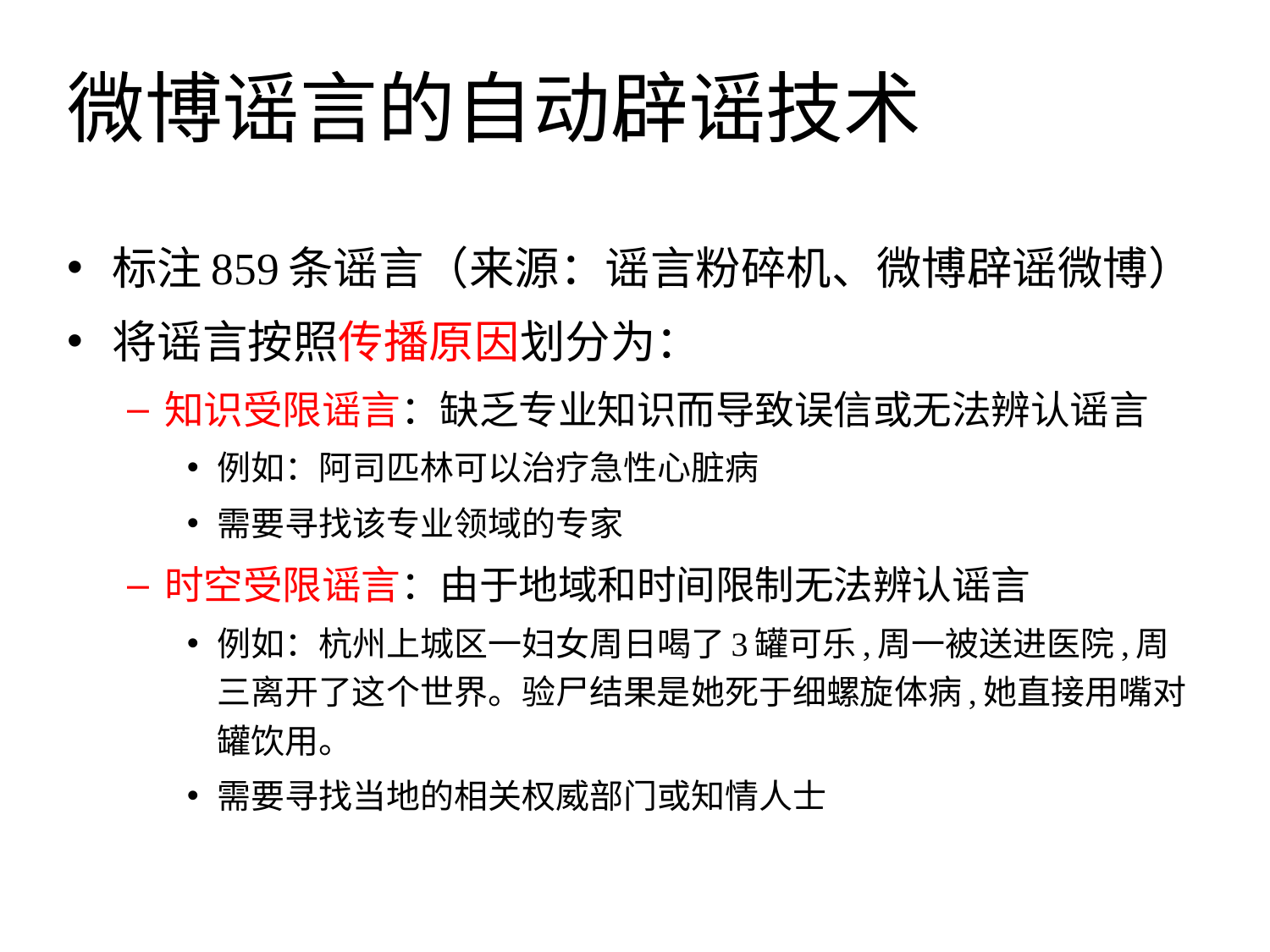

# 微博谣言的自动辟谣技术
标注859条谣言（来源：谣言粉碎机、微博辟谣微博）
将谣言按照传播原因划分为：
知识受限谣言：缺乏专业知识而导致误信或无法辨认谣言
例如：阿司匹林可以治疗急性心脏病
需要寻找该专业领域的专家
时空受限谣言：由于地域和时间限制无法辨认谣言
例如：杭州上城区一妇女周日喝了3罐可乐,周一被送进医院,周三离开了这个世界。验尸结果是她死于细螺旋体病,她直接用嘴对罐饮用。
需要寻找当地的相关权威部门或知情人士